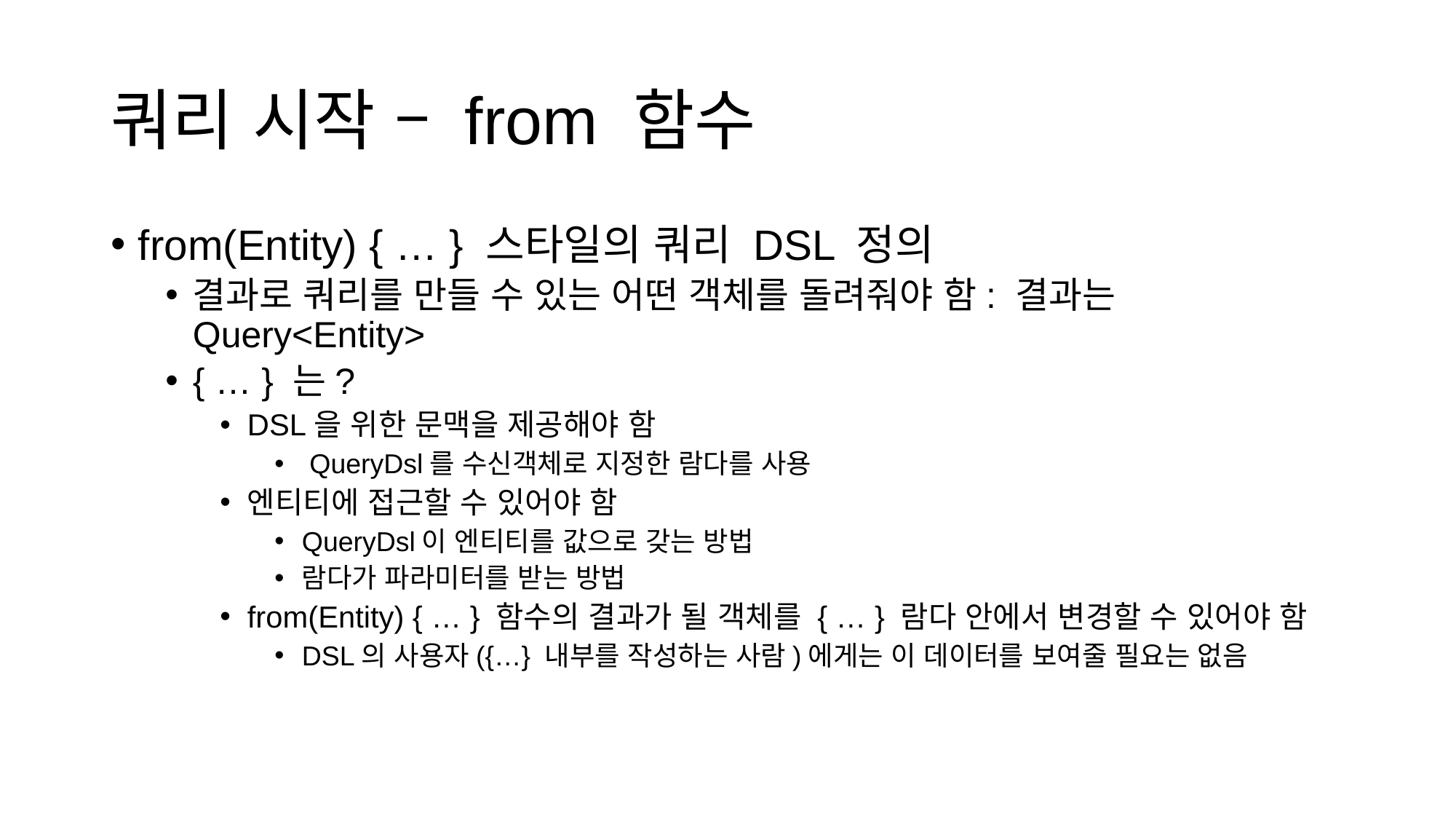

# 쿼리 시작 – from 함수
from(Entity) { … } 스타일의 쿼리 DSL 정의
결과로 쿼리를 만들 수 있는 어떤 객체를 돌려줘야 함: 결과는 Query<Entity>
{ … } 는?
DSL을 위한 문맥을 제공해야 함
 QueryDsl를 수신객체로 지정한 람다를 사용
엔티티에 접근할 수 있어야 함
QueryDsl이 엔티티를 값으로 갖는 방법
람다가 파라미터를 받는 방법
from(Entity) { … } 함수의 결과가 될 객체를 { … } 람다 안에서 변경할 수 있어야 함
DSL의 사용자({…} 내부를 작성하는 사람)에게는 이 데이터를 보여줄 필요는 없음